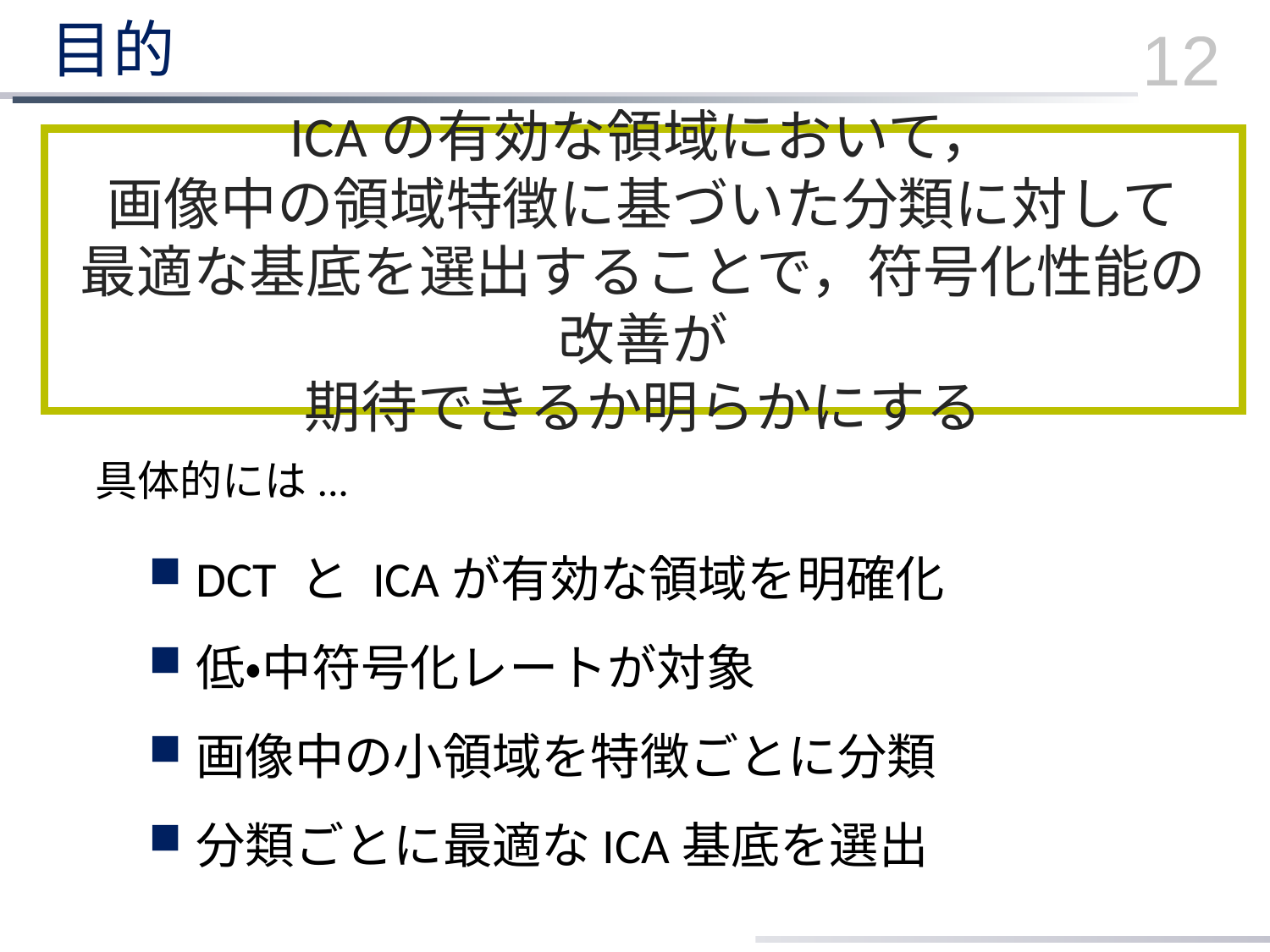

# 目的
12
ICAの有効な領域において，
画像中の領域特徴に基づいた分類に対して
最適な基底を選出することで，符号化性能の改善が
期待できるか明らかにする
具体的には...
DCT と ICAが有効な領域を明確化
低・中符号化レートが対象
画像中の小領域を特徴ごとに分類
分類ごとに最適なICA基底を選出